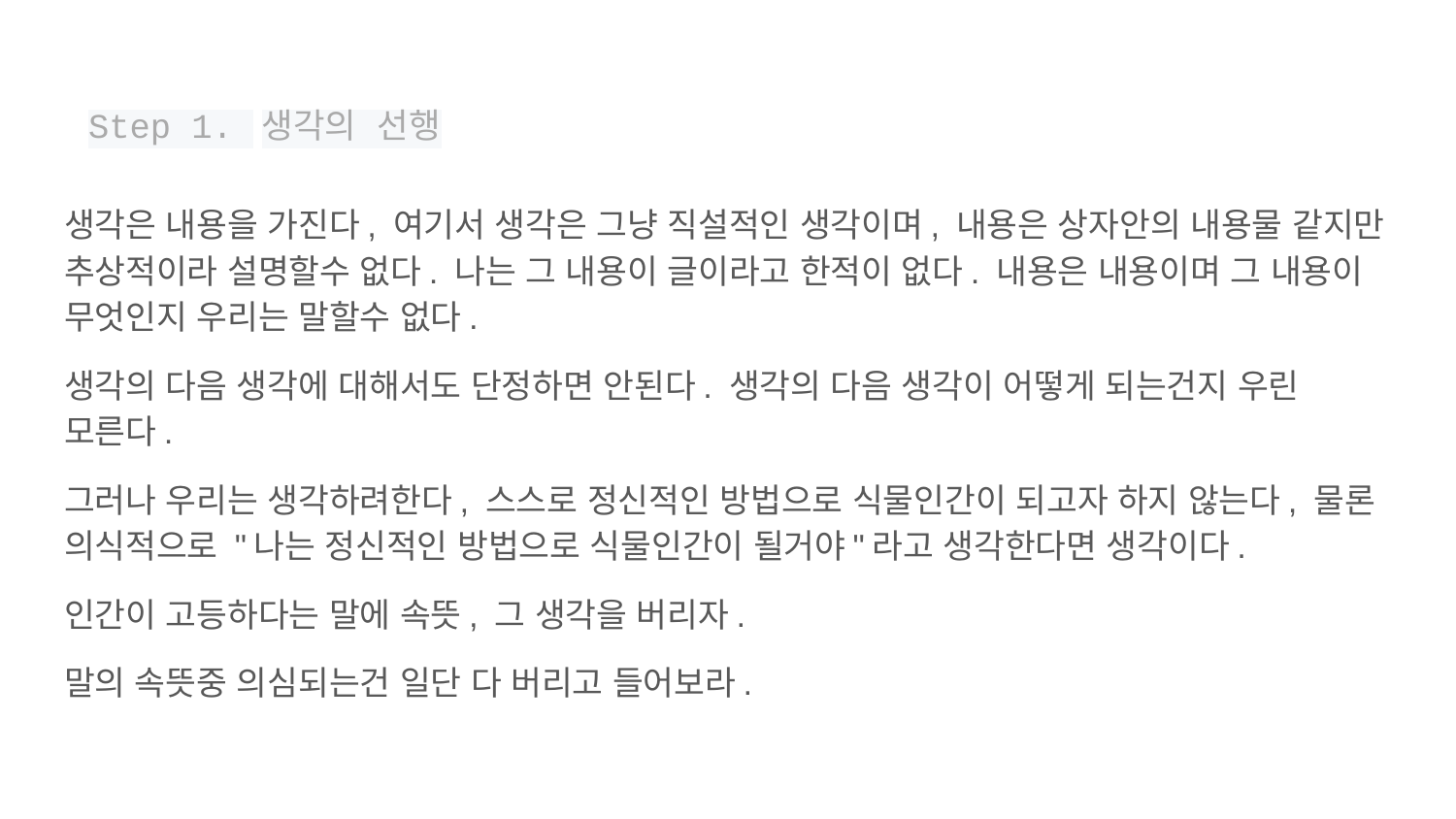

# Step 1. 생각의 선행
생각은 내용을 가진다, 여기서 생각은 그냥 직설적인 생각이며, 내용은 상자안의 내용물 같지만 추상적이라 설명할수 없다. 나는 그 내용이 글이라고 한적이 없다. 내용은 내용이며 그 내용이 무엇인지 우리는 말할수 없다.
생각의 다음 생각에 대해서도 단정하면 안된다. 생각의 다음 생각이 어떻게 되는건지 우린 모른다.
그러나 우리는 생각하려한다, 스스로 정신적인 방법으로 식물인간이 되고자 하지 않는다, 물론 의식적으로 "나는 정신적인 방법으로 식물인간이 될거야"라고 생각한다면 생각이다.
인간이 고등하다는 말에 속뜻, 그 생각을 버리자.
말의 속뜻중 의심되는건 일단 다 버리고 들어보라.